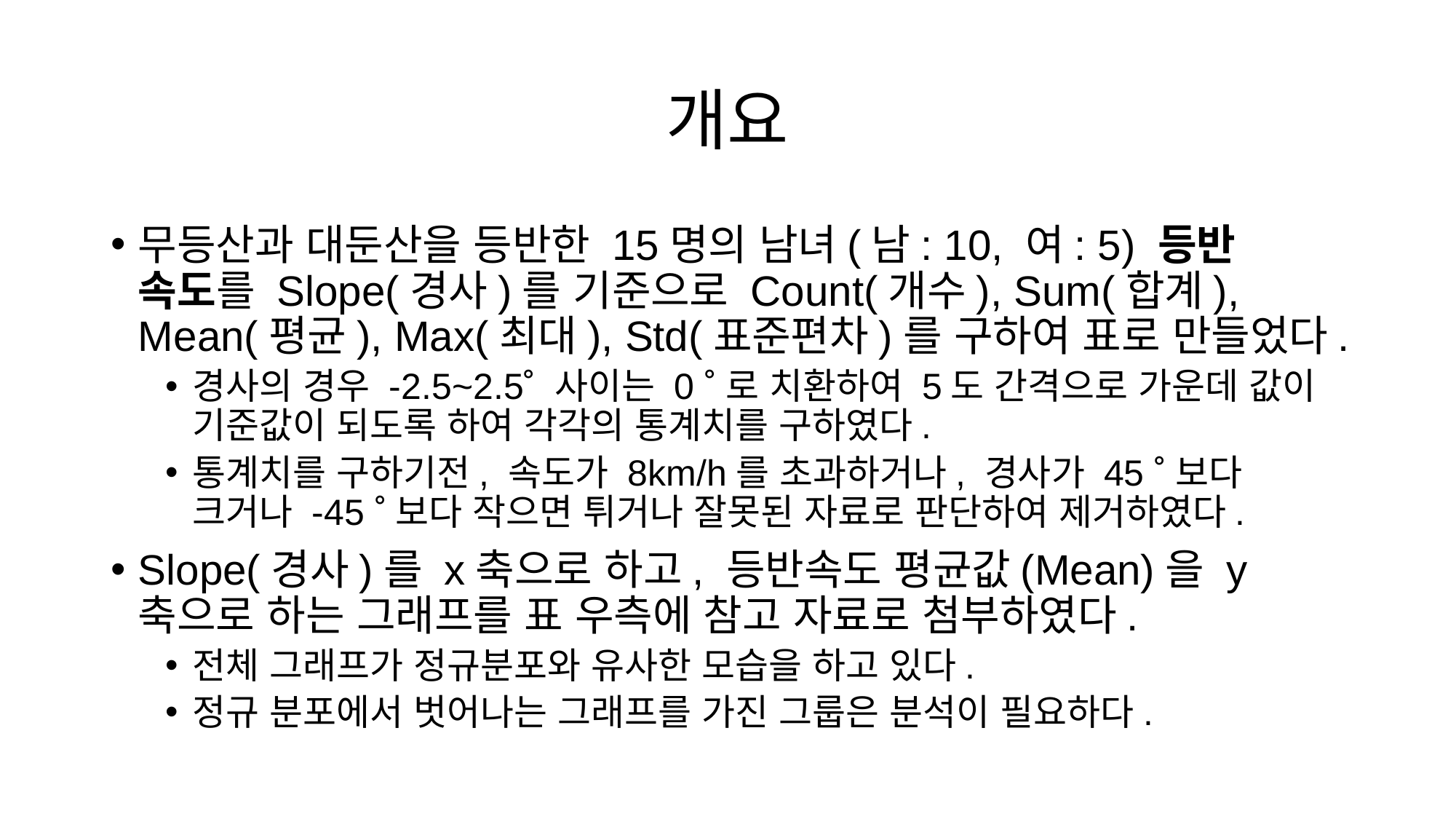

# 개요
무등산과 대둔산을 등반한 15명의 남녀(남: 10, 여: 5) 등반 속도를 Slope(경사)를 기준으로 Count(개수), Sum(합계), Mean(평균), Max(최대), Std(표준편차)를 구하여 표로 만들었다.
경사의 경우 -2.5~2.5˚ 사이는 0 ˚로 치환하여 5도 간격으로 가운데 값이 기준값이 되도록 하여 각각의 통계치를 구하였다.
통계치를 구하기전, 속도가 8km/h를 초과하거나, 경사가 45 ˚보다 크거나 -45 ˚보다 작으면 튀거나 잘못된 자료로 판단하여 제거하였다.
Slope(경사)를 x축으로 하고, 등반속도 평균값(Mean)을 y축으로 하는 그래프를 표 우측에 참고 자료로 첨부하였다.
전체 그래프가 정규분포와 유사한 모습을 하고 있다.
정규 분포에서 벗어나는 그래프를 가진 그룹은 분석이 필요하다.